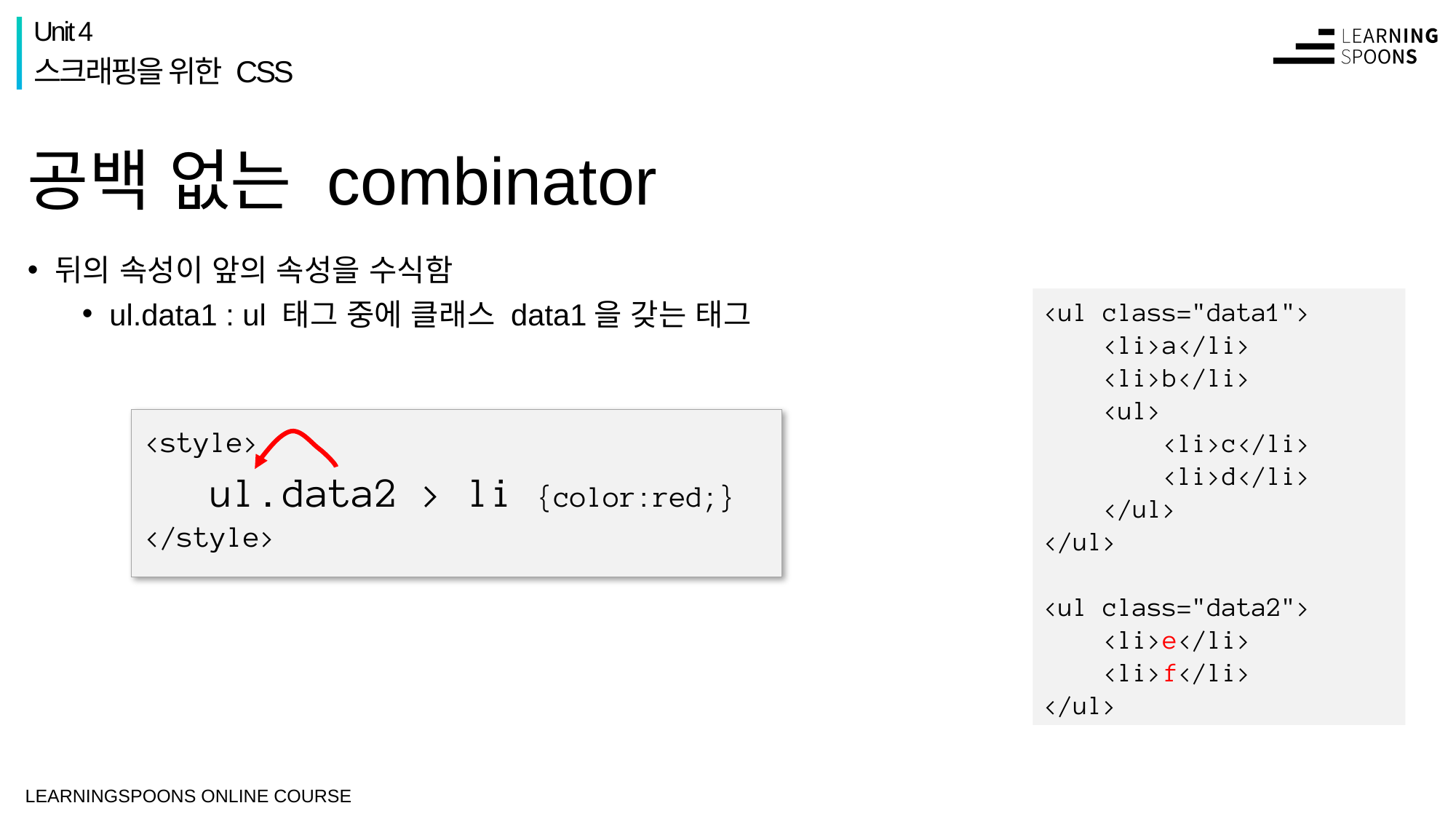

Unit 4
스크래핑을 위한 CSS
# 공백 없는 combinator
뒤의 속성이 앞의 속성을 수식함
ul.data1 : ul 태그 중에 클래스 data1을 갖는 태그
<ul class="data1">
    <li>a</li>
    <li>b</li>
    <ul>
        <li>c</li>
        <li>d</li>
    </ul>
</ul>

<ul class="data2">
    <li>e</li>
    <li>f</li>
</ul>
<style>
    ul.data2 > li {color:red;}
</style>